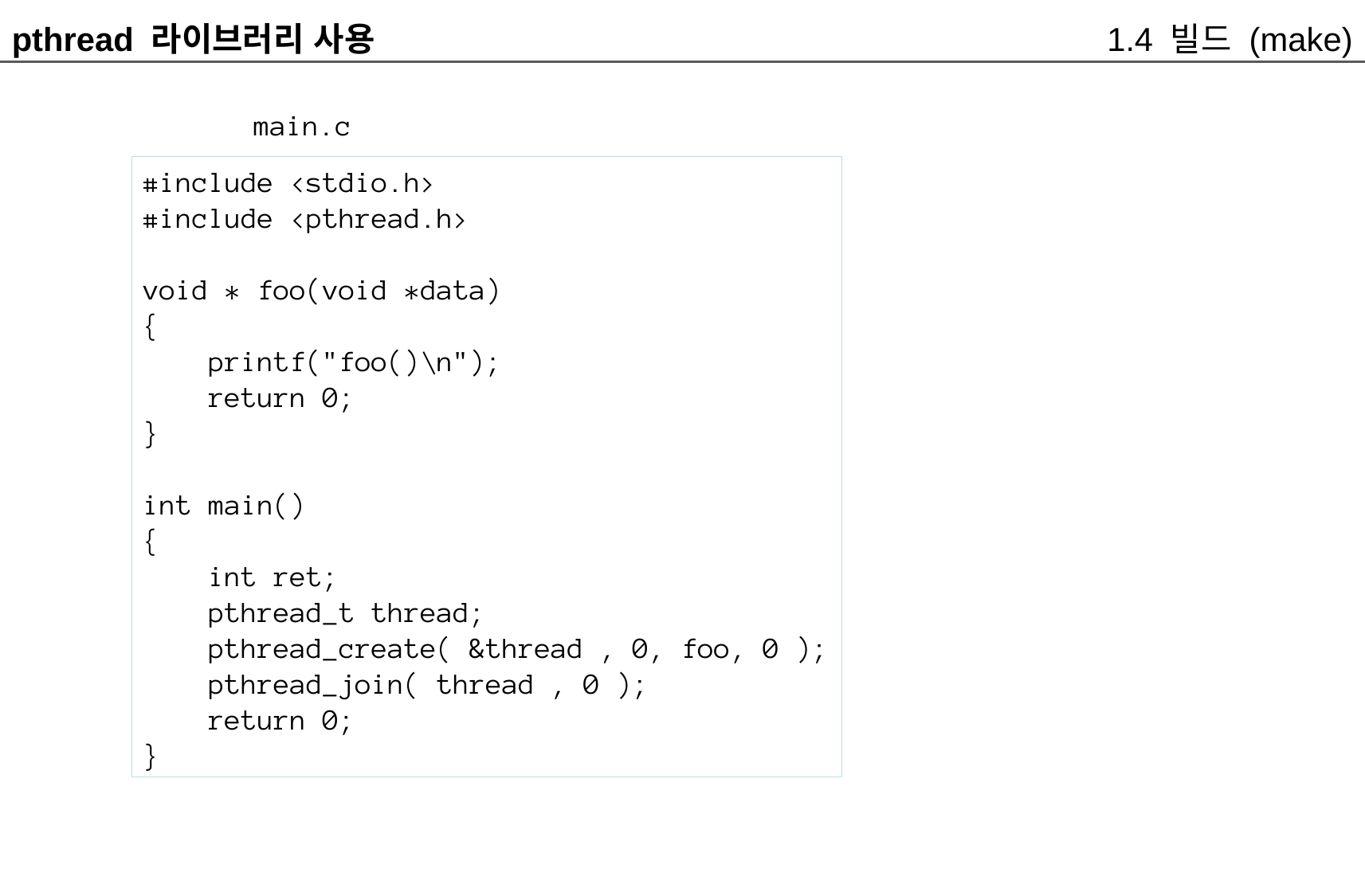

pthread 라이브러리 사용
1.4 빌드 (make)
main.c
#include <stdio.h>
#include <pthread.h>

void * foo(void *data)
{
    printf("foo()\n");
    return 0;
}

int main()
{
    int ret;
    pthread_t thread;
    pthread_create( &thread , 0, foo, 0 );
    pthread_join( thread , 0 );
    return 0;
}